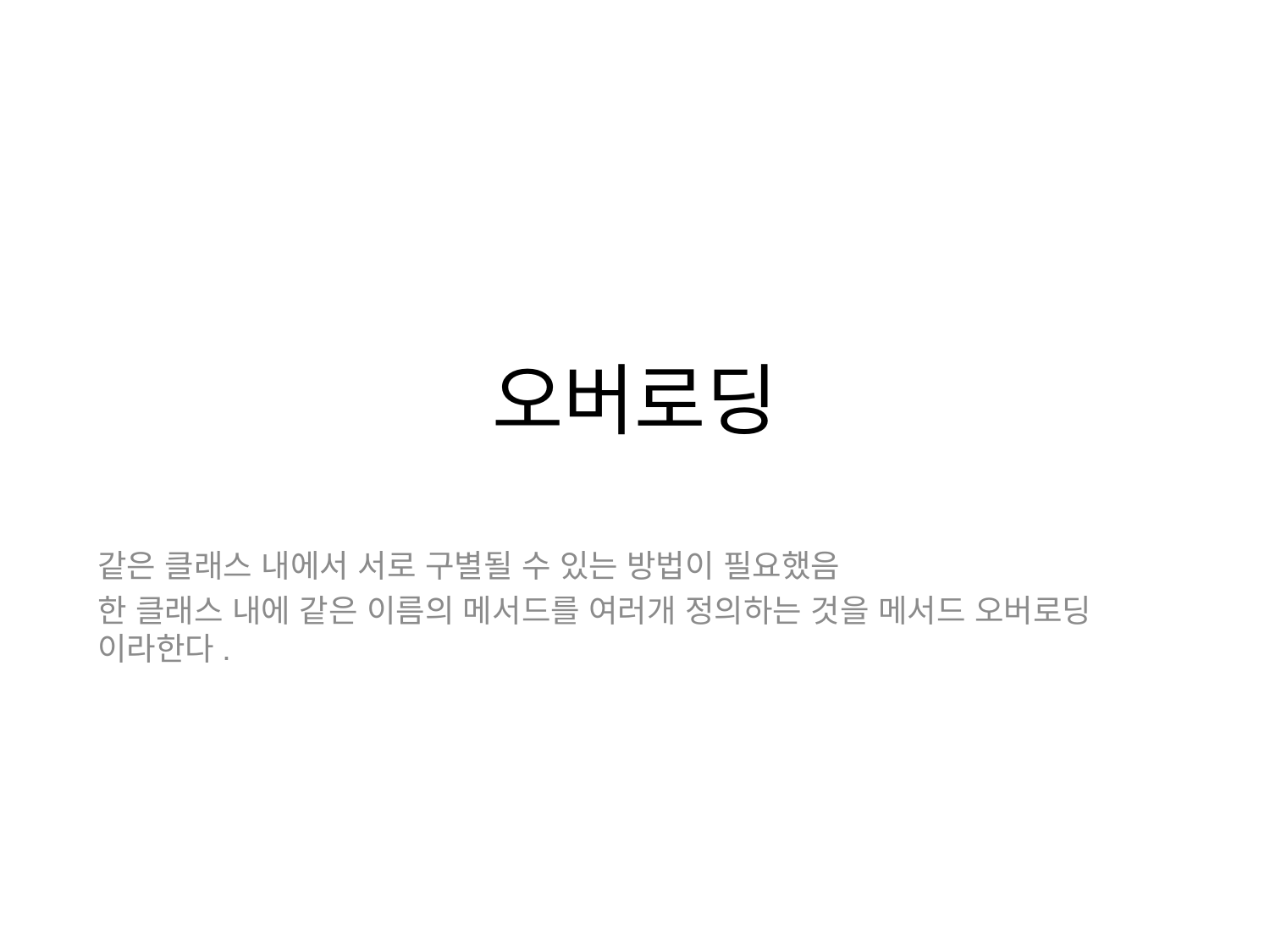

# 오버로딩
같은 클래스 내에서 서로 구별될 수 있는 방법이 필요했음
한 클래스 내에 같은 이름의 메서드를 여러개 정의하는 것을 메서드 오버로딩 이라한다.